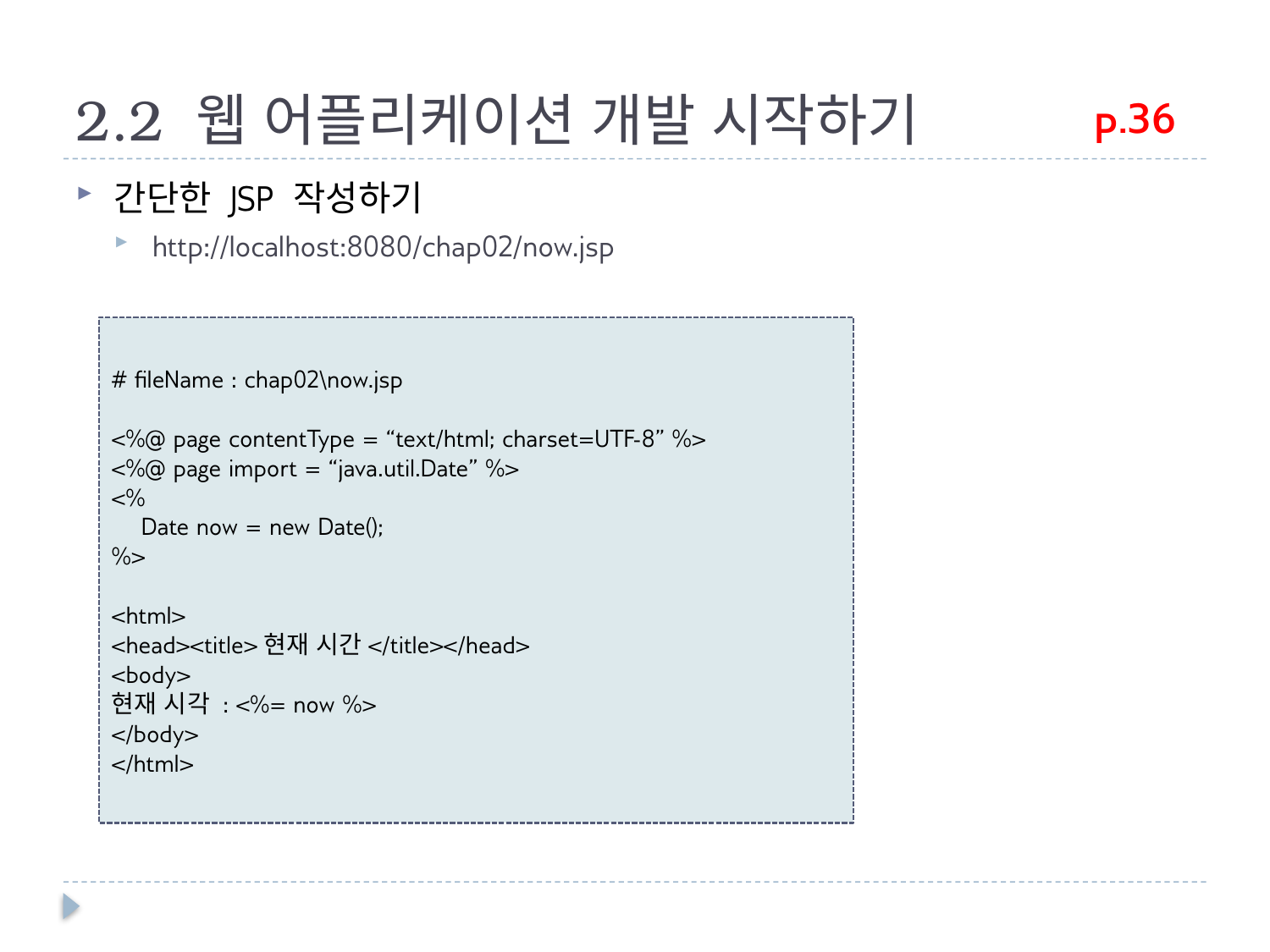

# 2.2 웹 어플리케이션 개발 시작하기
p.36
간단한 JSP 작성하기
http://localhost:8080/chap02/now.jsp
# fileName : chap02\now.jsp

<%@ page contentType = “text/html; charset=UTF-8” %>
<%@ page import = “java.util.Date” %>
<%
    Date now = new Date();
%>

<html>
<head><title>현재 시간</title></head>
<body>
현재 시각 : <%= now %>
</body>
</html>